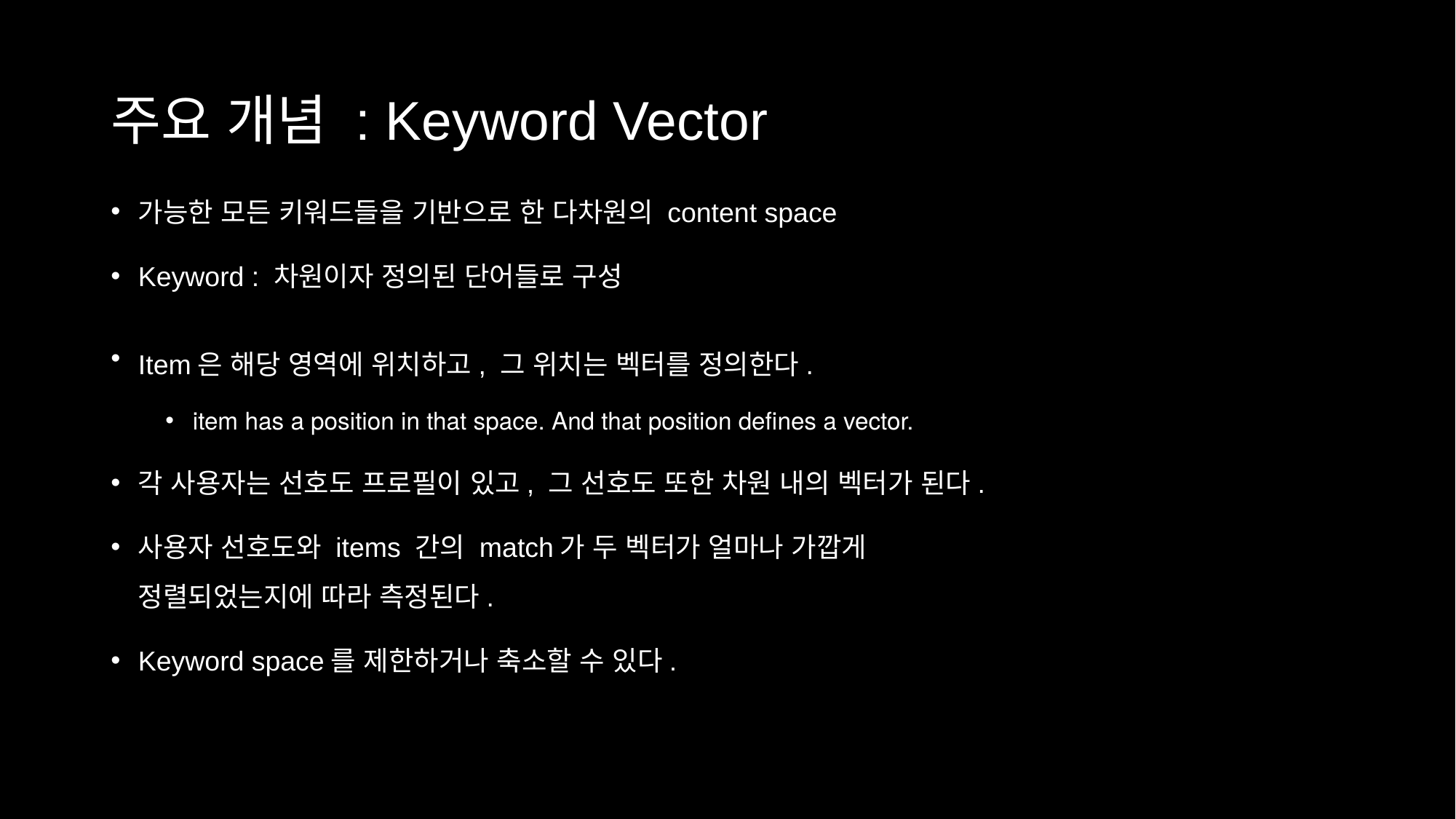

# 주요 개념 : Keyword Vector
가능한 모든 키워드들을 기반으로 한 다차원의 content space
Keyword : 차원이자 정의된 단어들로 구성
Item은 해당 영역에 위치하고, 그 위치는 벡터를 정의한다. And every
item has a position in that space. And that position defines a vector.
각 사용자는 선호도 프로필이 있고, 그 선호도 또한 차원 내의 벡터가 된다.
사용자 선호도와 items 간의 match가 두 벡터가 얼마나 가깝게 정렬되었는지에 따라 측정된다.
Keyword space를 제한하거나 축소할 수 있다.